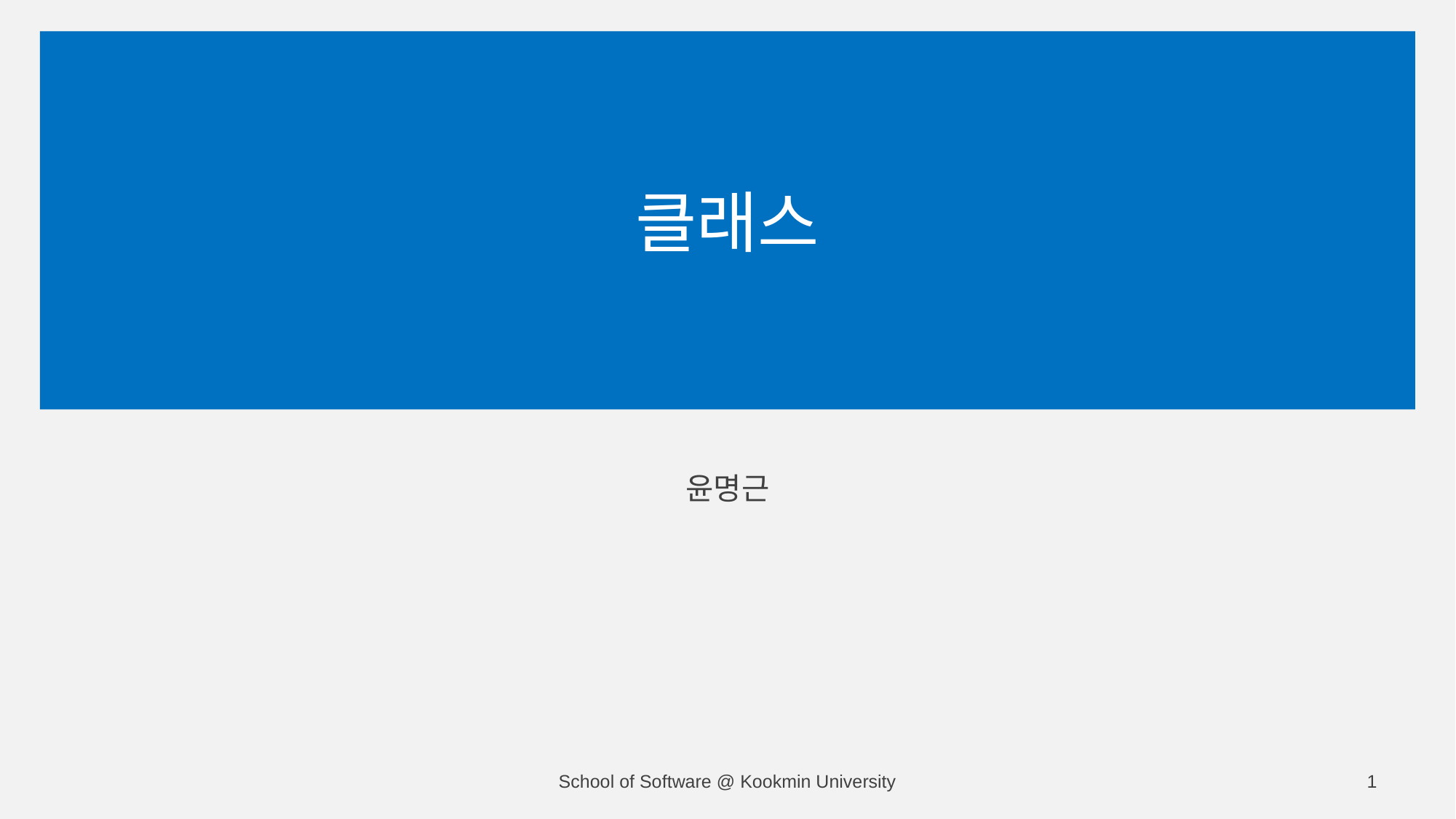

# 클래스
윤명근
School of Software @ Kookmin University
1